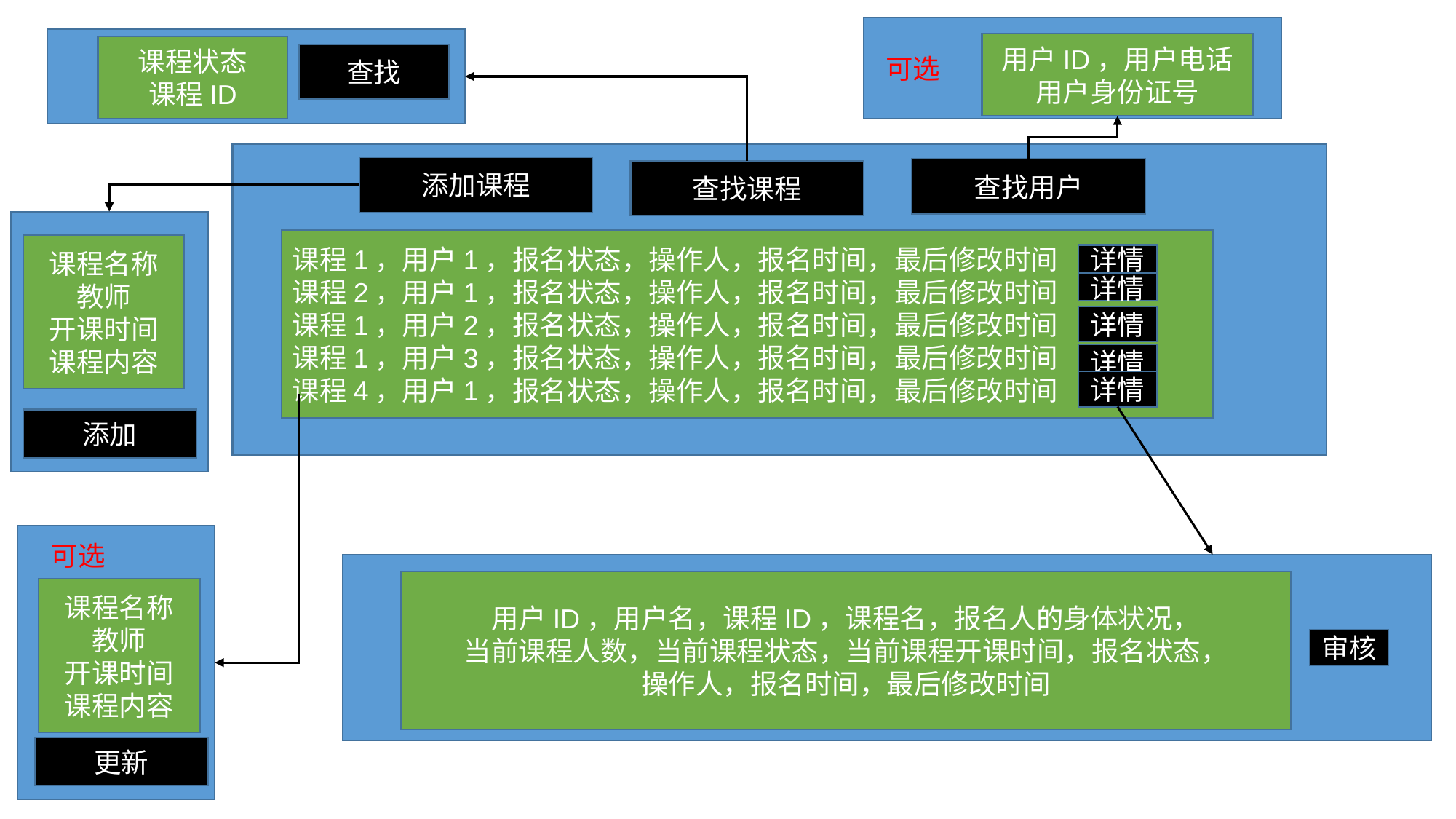

用户ID，用户电话
用户身份证号
课程状态
课程ID
查找
可选

添加课程
查找用户
查找课程

课程1，用户1，报名状态，操作人，报名时间，最后修改时间
课程2，用户1，报名状态，操作人，报名时间，最后修改时间
课程1，用户2，报名状态，操作人，报名时间，最后修改时间
课程1，用户3，报名状态，操作人，报名时间，最后修改时间
课程4，用户1，报名状态，操作人，报名时间，最后修改时间
课程名称
教师
开课时间
课程内容
详情
详情
详情
详情
详情
添加

可选

用户ID，用户名，课程ID，课程名，报名人的身体状况，
当前课程人数，当前课程状态，当前课程开课时间，报名状态，
操作人，报名时间，最后修改时间
课程名称
教师
开课时间
课程内容
审核
更新